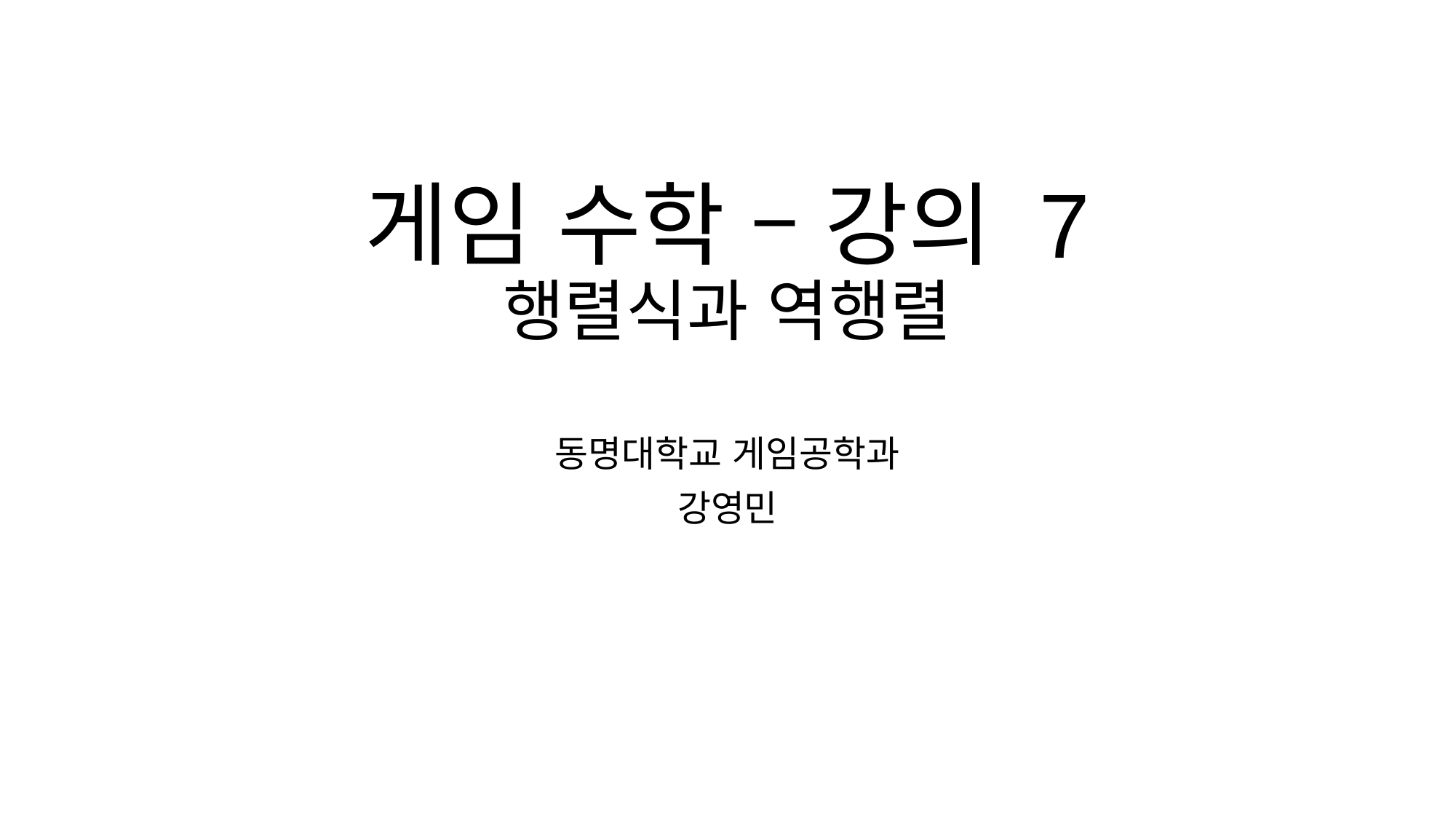

# 게임 수학 – 강의 7 행렬식과 역행렬
동명대학교 게임공학과
강영민